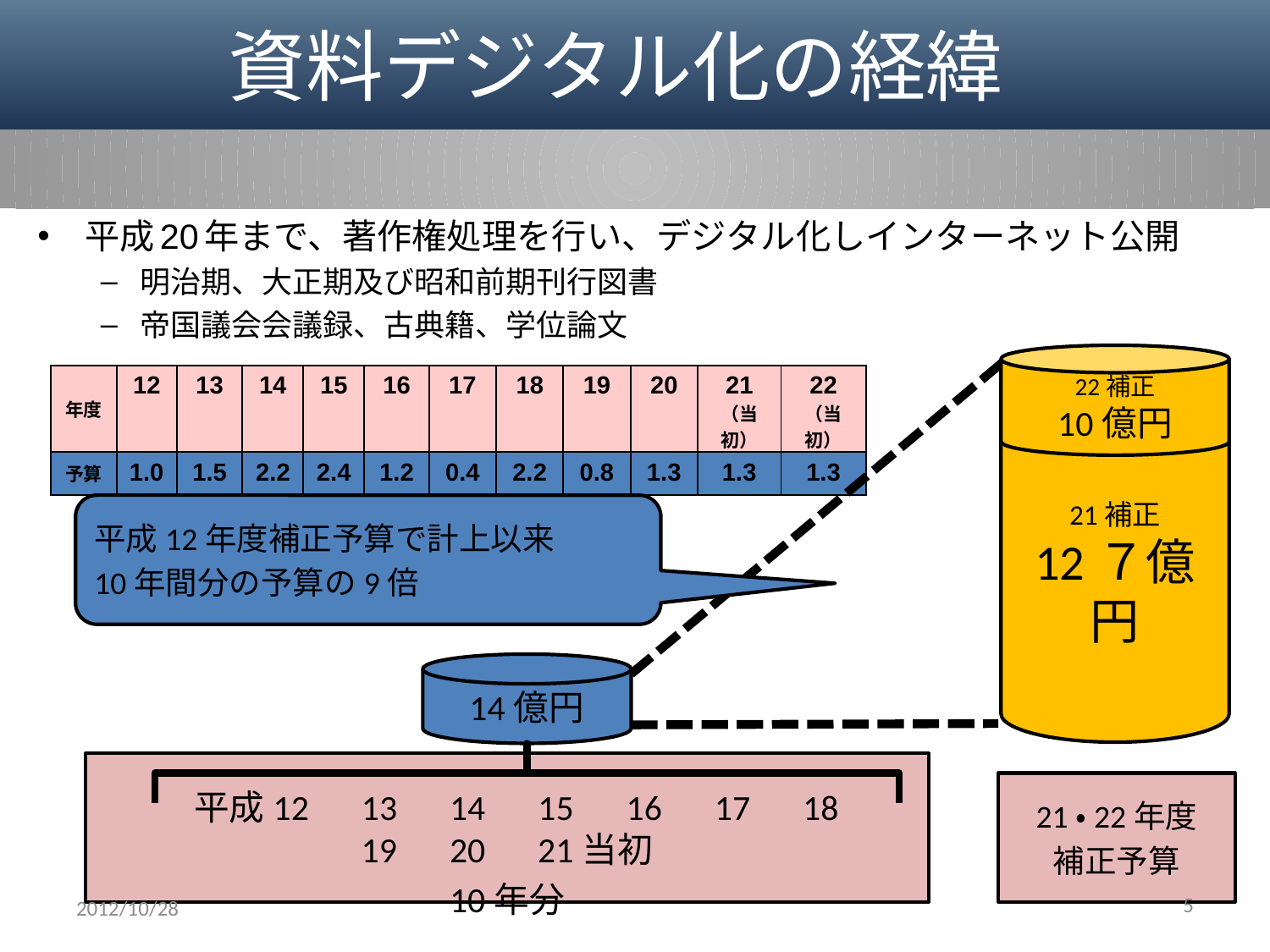

# 資料デジタル化の経緯
平成20年まで、著作権処理を行い、デジタル化しインターネット公開
明治期、大正期及び昭和前期刊行図書
帝国議会会議録、古典籍、学位論文

22補正
10億円
| 年度 | 12 | 13 | 14 | 15 | 16 | 17 | 18 | 19 | 20 | 21 （当初） | 22 （当初） |
| --- | --- | --- | --- | --- | --- | --- | --- | --- | --- | --- | --- |
| 予算 | 1.0 | 1.5 | 2.2 | 2.4 | 1.2 | 0.4 | 2.2 | 0.8 | 1.3 | 1.3 | 1.3 |
21補正
12７億円
（単位：億円）

平成12年度補正予算で計上以来
10年間分の予算の9倍
14億円

　　平成12　13　14　15　16　17　18　19　20　21当初
10年分
21・22年度
補正予算
5
2012/10/28
5